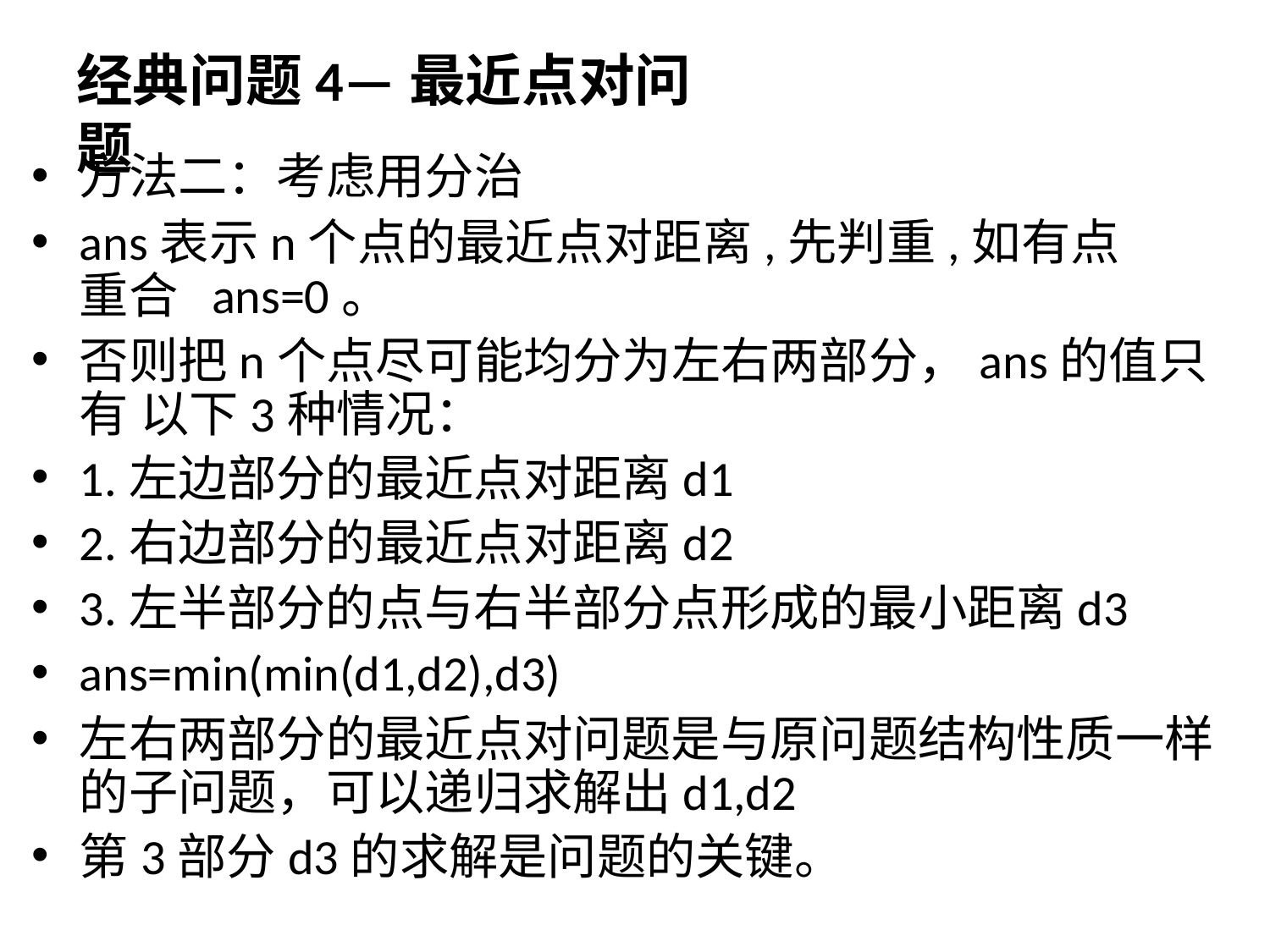

# 经典问题4—最近点对问题
方法二：考虑用分治
ans表示n个点的最近点对距离,先判重,如有点重合  ans=0。
否则把n个点尽可能均分为左右两部分，ans的值只有 以下3种情况：
1.左边部分的最近点对距离d1
2.右边部分的最近点对距离d2
3.左半部分的点与右半部分点形成的最小距离d3
ans=min(min(d1,d2),d3)
左右两部分的最近点对问题是与原问题结构性质一样 的子问题，可以递归求解出d1,d2
第3部分d3的求解是问题的关键。